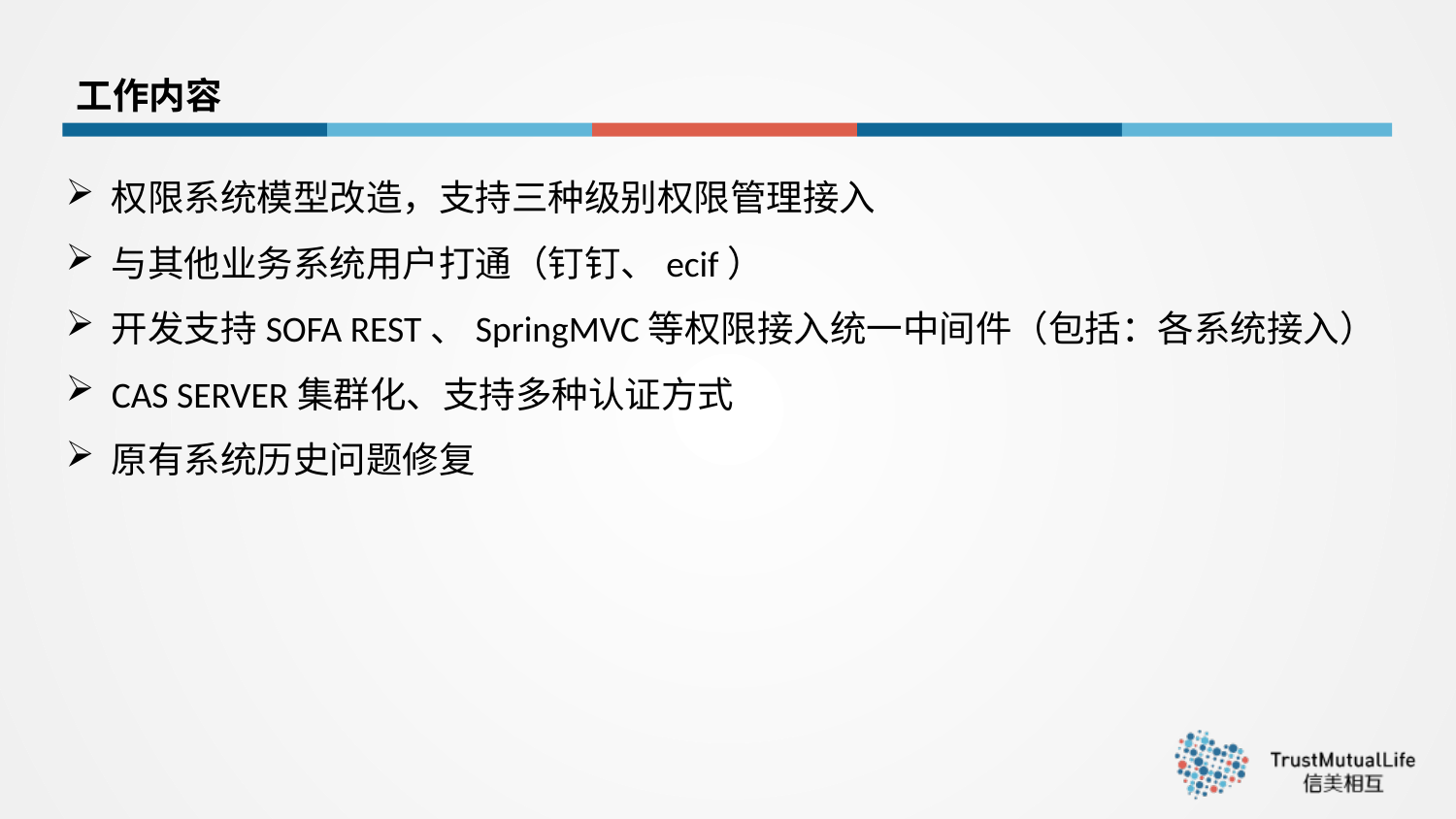

工作内容
权限系统模型改造，支持三种级别权限管理接入
与其他业务系统用户打通（钉钉、ecif）
开发支持SOFA REST、SpringMVC等权限接入统一中间件（包括：各系统接入）
CAS SERVER集群化、支持多种认证方式
原有系统历史问题修复